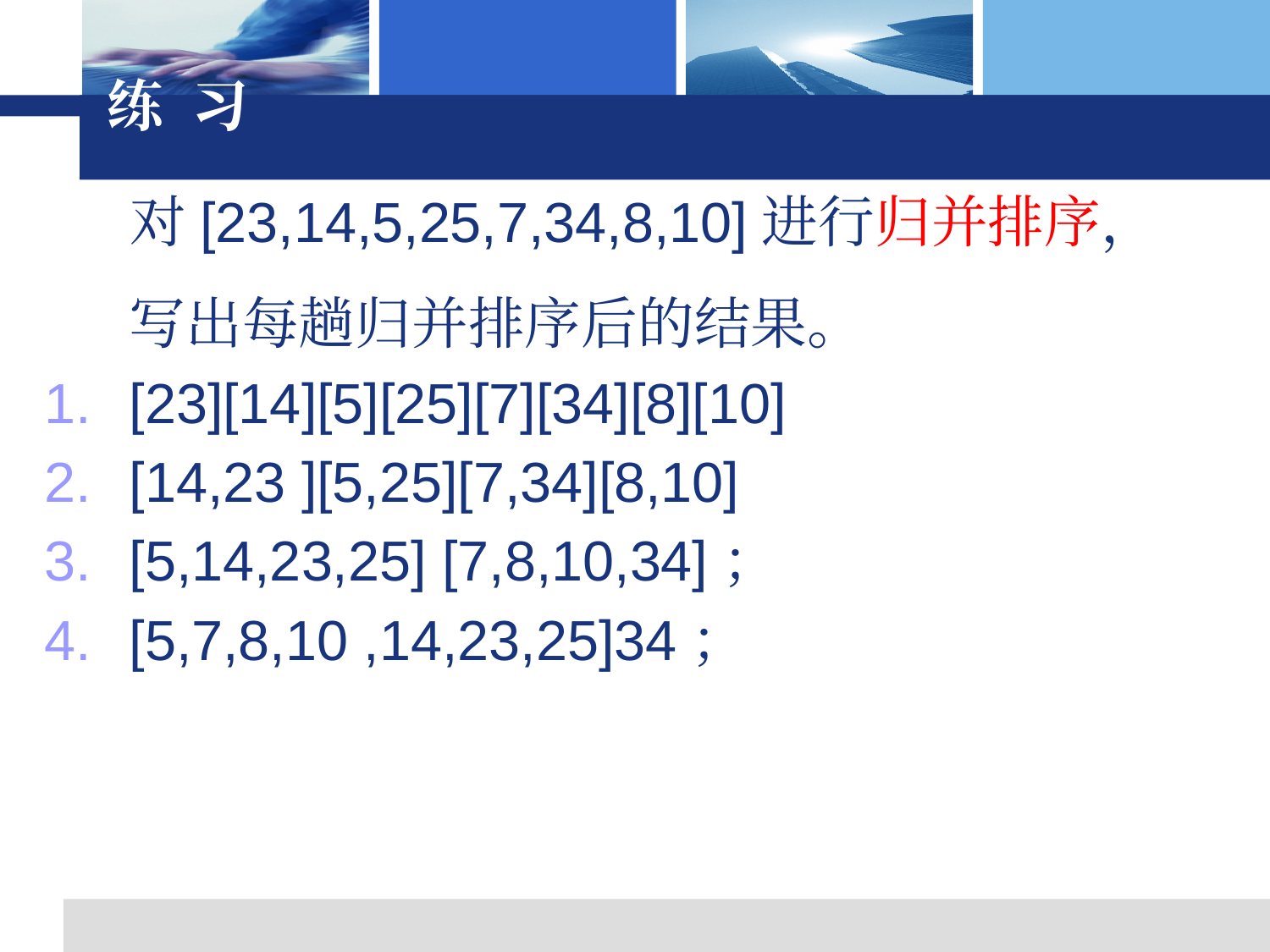

# 练  习
     对[23,14,5,25,7,34,8,10]进行归并排序，写出每趟归并排序后的结果。
[23][14][5][25][7][34][8][10]
[14,23 ][5,25][7,34][8,10]
[5,14,23,25] [7,8,10,34]；
[5,7,8,10 ,14,23,25]34；